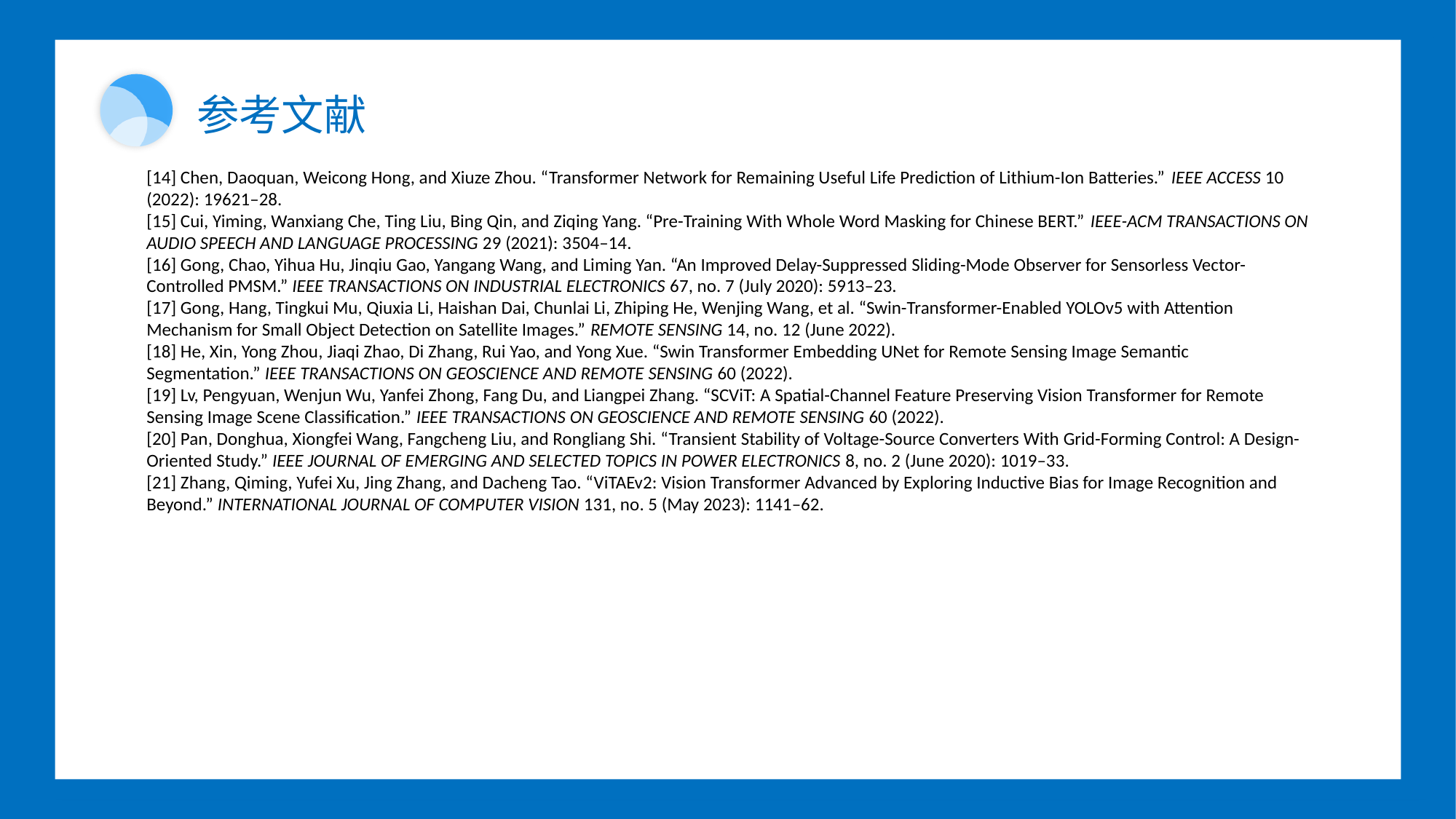

参考文献
[14] Chen, Daoquan, Weicong Hong, and Xiuze Zhou. “Transformer Network for Remaining Useful Life Prediction of Lithium-Ion Batteries.” IEEE ACCESS 10 (2022): 19621–28.
[15] Cui, Yiming, Wanxiang Che, Ting Liu, Bing Qin, and Ziqing Yang. “Pre-Training With Whole Word Masking for Chinese BERT.” IEEE-ACM TRANSACTIONS ON AUDIO SPEECH AND LANGUAGE PROCESSING 29 (2021): 3504–14.
[16] Gong, Chao, Yihua Hu, Jinqiu Gao, Yangang Wang, and Liming Yan. “An Improved Delay-Suppressed Sliding-Mode Observer for Sensorless Vector-Controlled PMSM.” IEEE TRANSACTIONS ON INDUSTRIAL ELECTRONICS 67, no. 7 (July 2020): 5913–23.
[17] Gong, Hang, Tingkui Mu, Qiuxia Li, Haishan Dai, Chunlai Li, Zhiping He, Wenjing Wang, et al. “Swin-Transformer-Enabled YOLOv5 with Attention Mechanism for Small Object Detection on Satellite Images.” REMOTE SENSING 14, no. 12 (June 2022).
[18] He, Xin, Yong Zhou, Jiaqi Zhao, Di Zhang, Rui Yao, and Yong Xue. “Swin Transformer Embedding UNet for Remote Sensing Image Semantic Segmentation.” IEEE TRANSACTIONS ON GEOSCIENCE AND REMOTE SENSING 60 (2022).
[19] Lv, Pengyuan, Wenjun Wu, Yanfei Zhong, Fang Du, and Liangpei Zhang. “SCViT: A Spatial-Channel Feature Preserving Vision Transformer for Remote Sensing Image Scene Classification.” IEEE TRANSACTIONS ON GEOSCIENCE AND REMOTE SENSING 60 (2022).
[20] Pan, Donghua, Xiongfei Wang, Fangcheng Liu, and Rongliang Shi. “Transient Stability of Voltage-Source Converters With Grid-Forming Control: A Design-Oriented Study.” IEEE JOURNAL OF EMERGING AND SELECTED TOPICS IN POWER ELECTRONICS 8, no. 2 (June 2020): 1019–33.
[21] Zhang, Qiming, Yufei Xu, Jing Zhang, and Dacheng Tao. “ViTAEv2: Vision Transformer Advanced by Exploring Inductive Bias for Image Recognition and Beyond.” INTERNATIONAL JOURNAL OF COMPUTER VISION 131, no. 5 (May 2023): 1141–62.